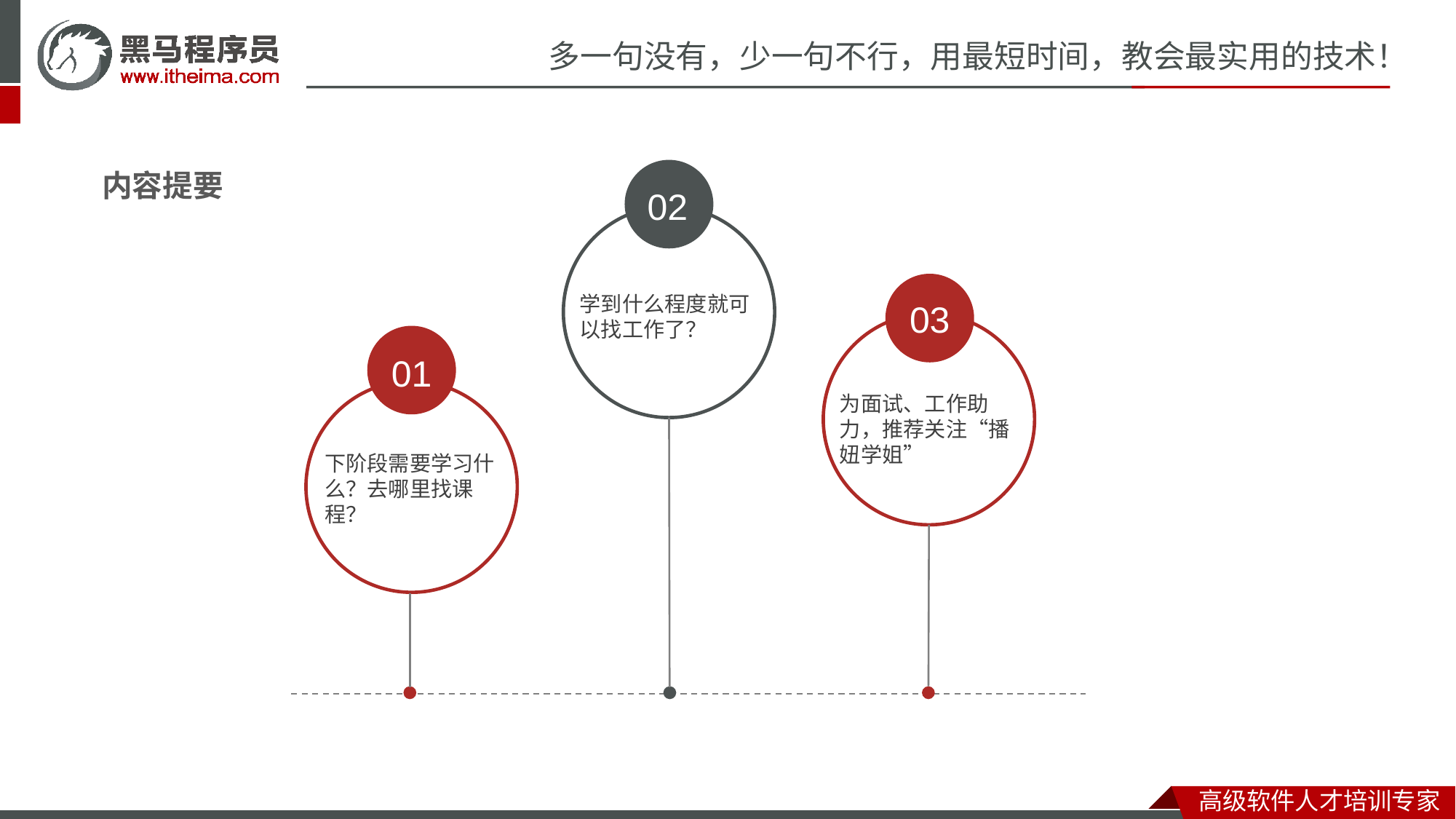

内容提要
02

学到什么程度就可以找工作了？

03

01

为面试、工作助力，推荐关注“播妞学姐”
下阶段需要学习什么？去哪里找课程？